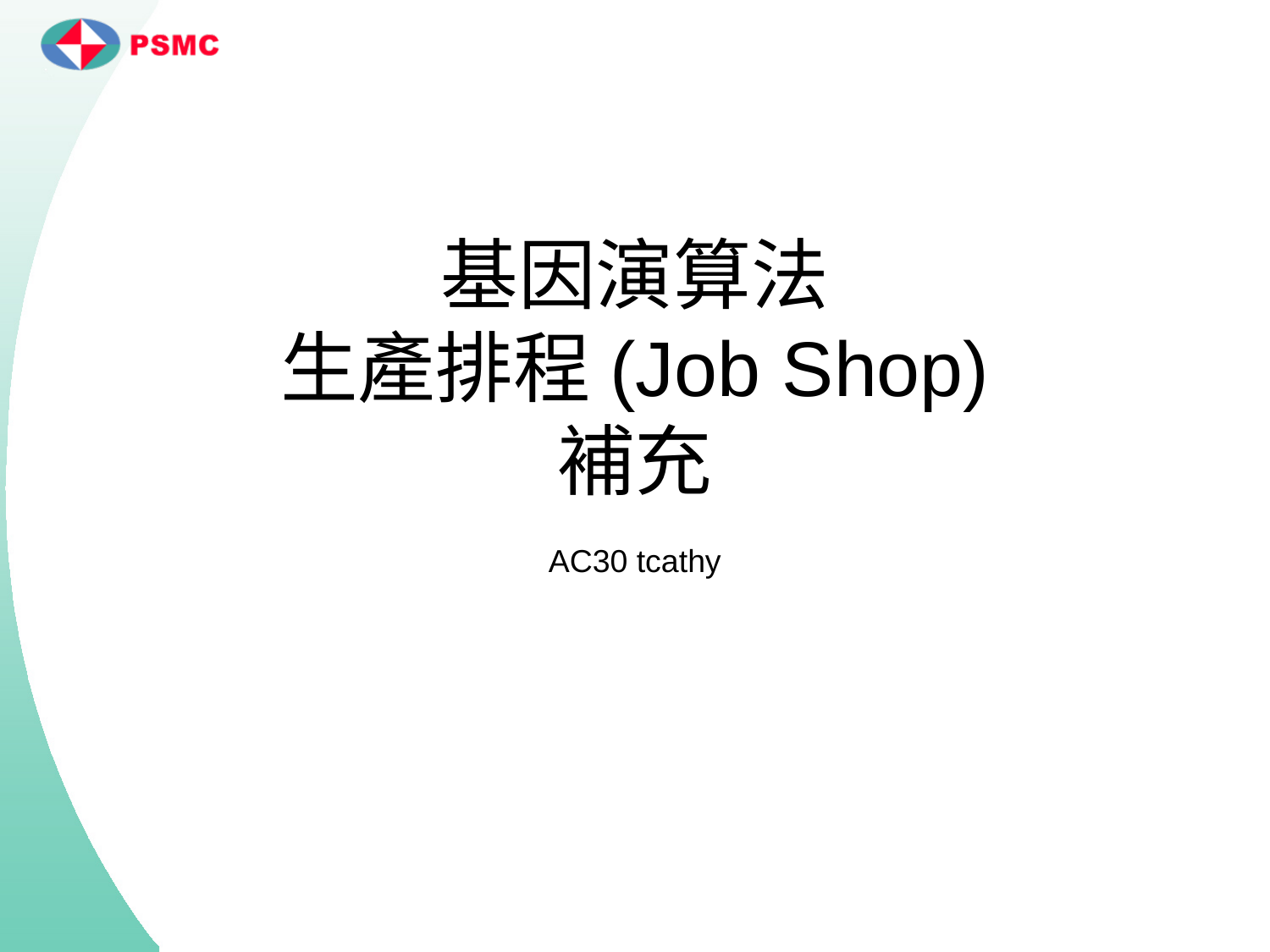

# 基因演算法 生產排程(Job Shop) 補充
AC30 tcathy